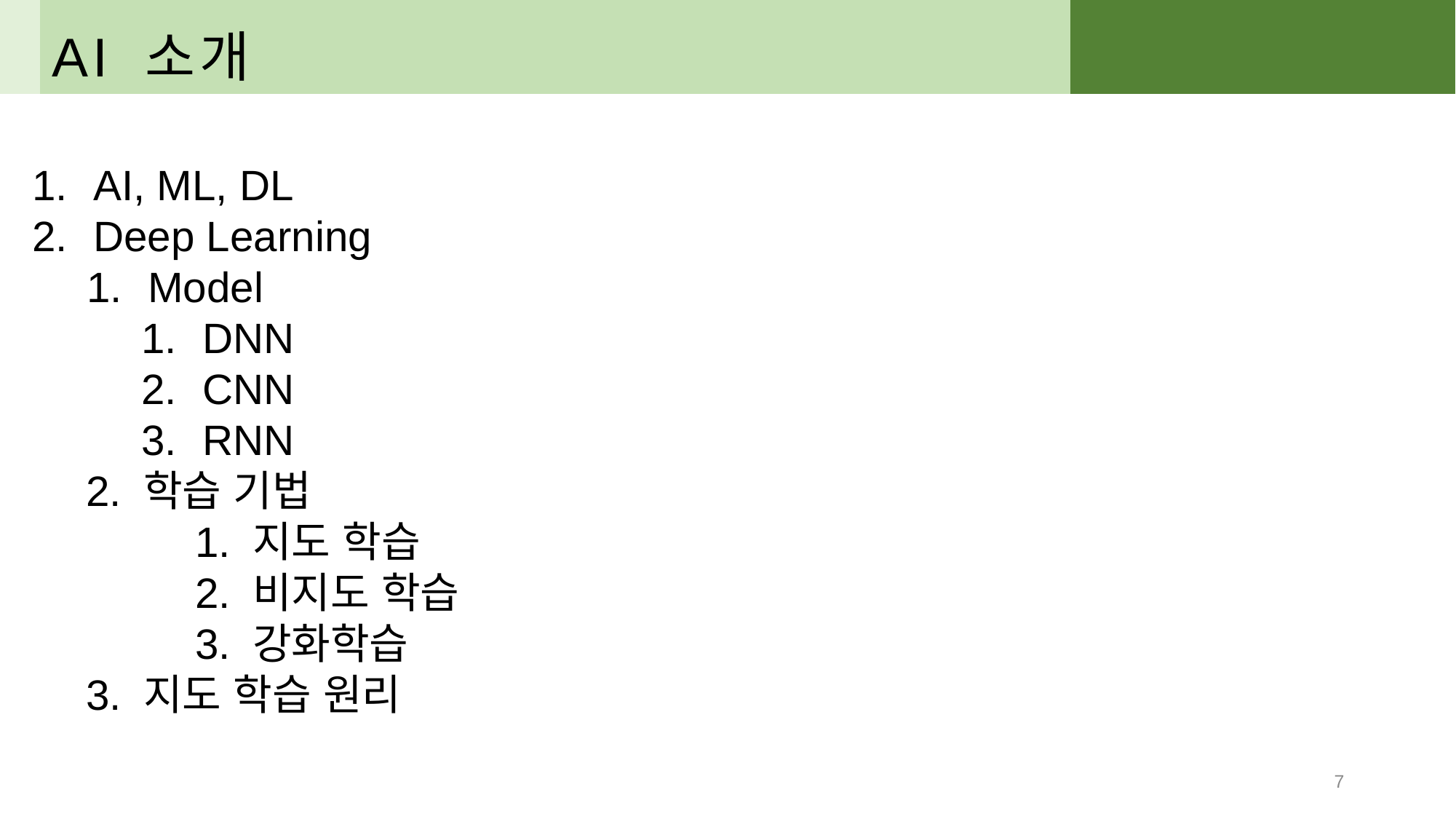

AI 소개

AI, ML, DL
Deep Learning
Model
DNN
CNN
RNN
2. 학습 기법
	1. 지도 학습
	2. 비지도 학습
	3. 강화학습
3. 지도 학습 원리
7